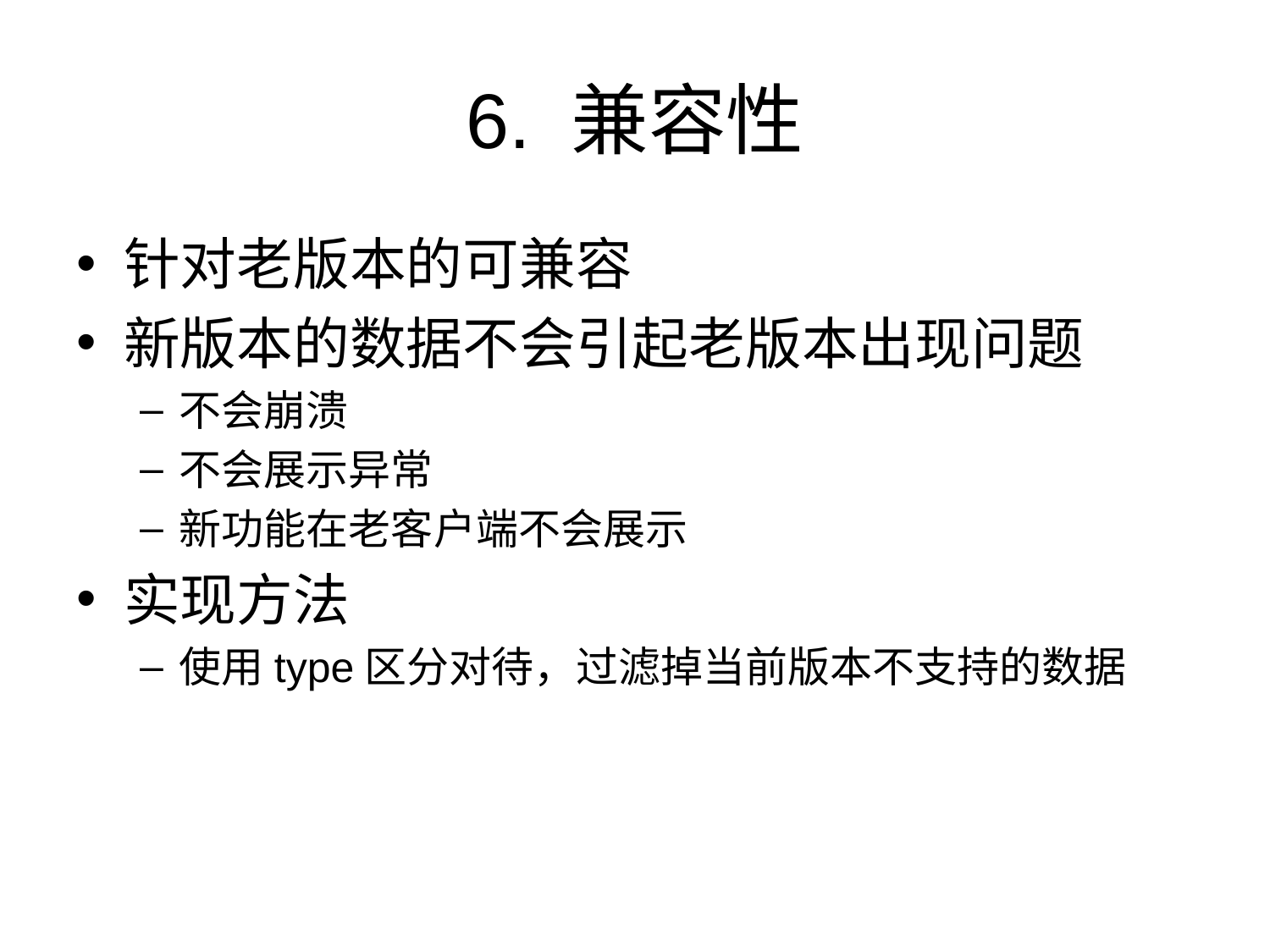

# 6. 兼容性
针对老版本的可兼容
新版本的数据不会引起老版本出现问题
不会崩溃
不会展示异常
新功能在老客户端不会展示
实现方法
使用type区分对待，过滤掉当前版本不支持的数据